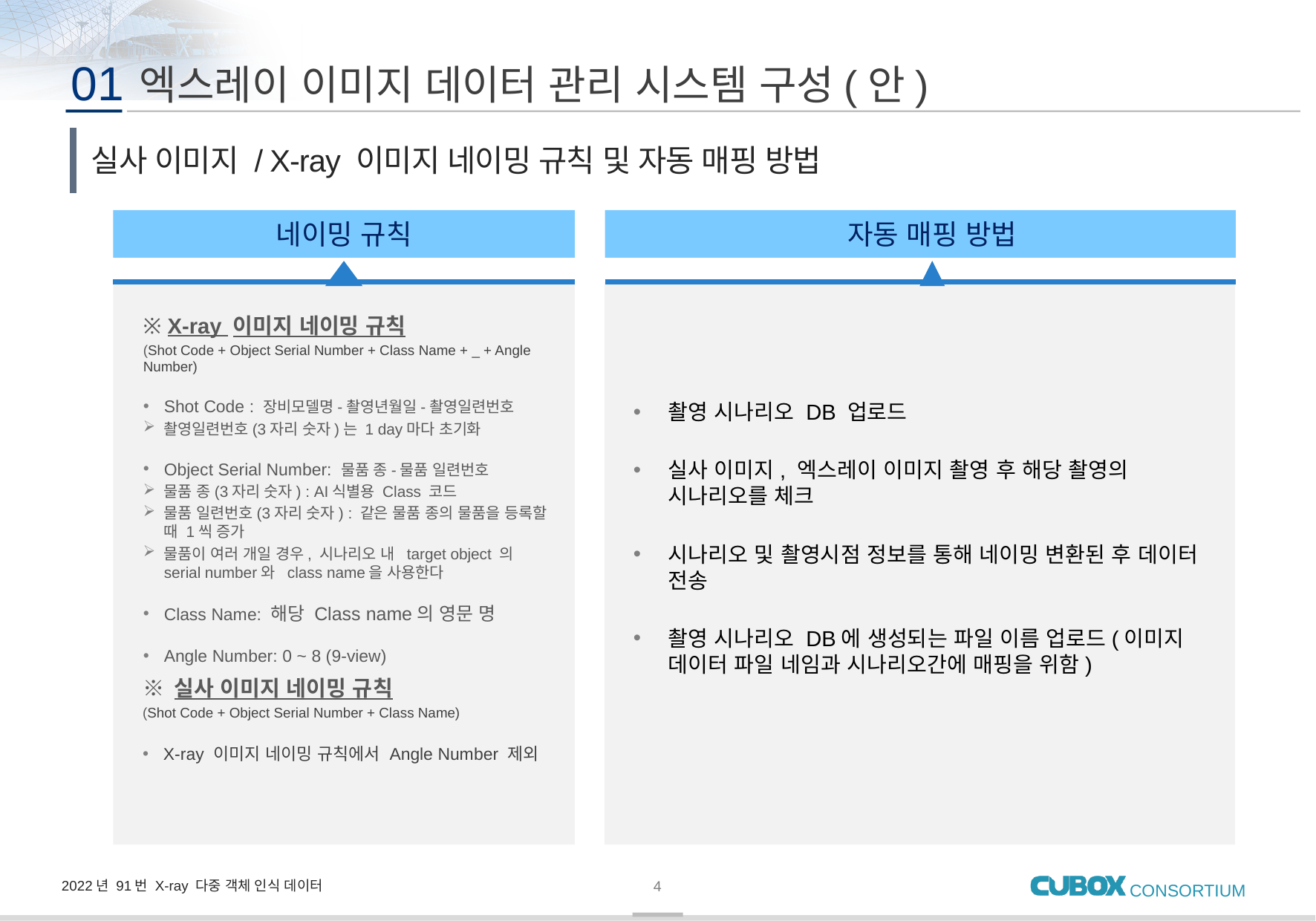

01
엑스레이 이미지 데이터 관리 시스템 구성(안)
실사 이미지 / X-ray 이미지 네이밍 규칙 및 자동 매핑 방법

네이밍 규칙
자동 매핑 방법

※ X-ray 이미지 네이밍 규칙
(Shot Code + Object Serial Number + Class Name + _ + Angle Number)

Shot Code : 장비모델명-촬영년월일-촬영일련번호
촬영일련번호(3자리 숫자)는 1 day마다 초기화

Object Serial Number: 물품 종-물품 일련번호
물품 종(3자리 숫자) : AI식별용 Class 코드
물품 일련번호(3자리 숫자) : 같은 물품 종의 물품을 등록할 때 1씩 증가
물품이 여러 개일 경우, 시나리오 내  target object 의 serial number와  class name을 사용한다

Class Name: 해당 Class name의 영문 명

Angle Number: 0 ~ 8 (9-view)

촬영 시나리오 DB 업로드

실사 이미지, 엑스레이 이미지 촬영 후 해당 촬영의 시나리오를 체크

시나리오 및 촬영시점 정보를 통해 네이밍 변환된 후 데이터 전송

촬영 시나리오 DB에 생성되는 파일 이름 업로드(이미지 데이터 파일 네임과 시나리오간에 매핑을 위함)
※ 실사 이미지 네이밍 규칙
(Shot Code + Object Serial Number + Class Name)

X-ray 이미지 네이밍 규칙에서 Angle Number 제외